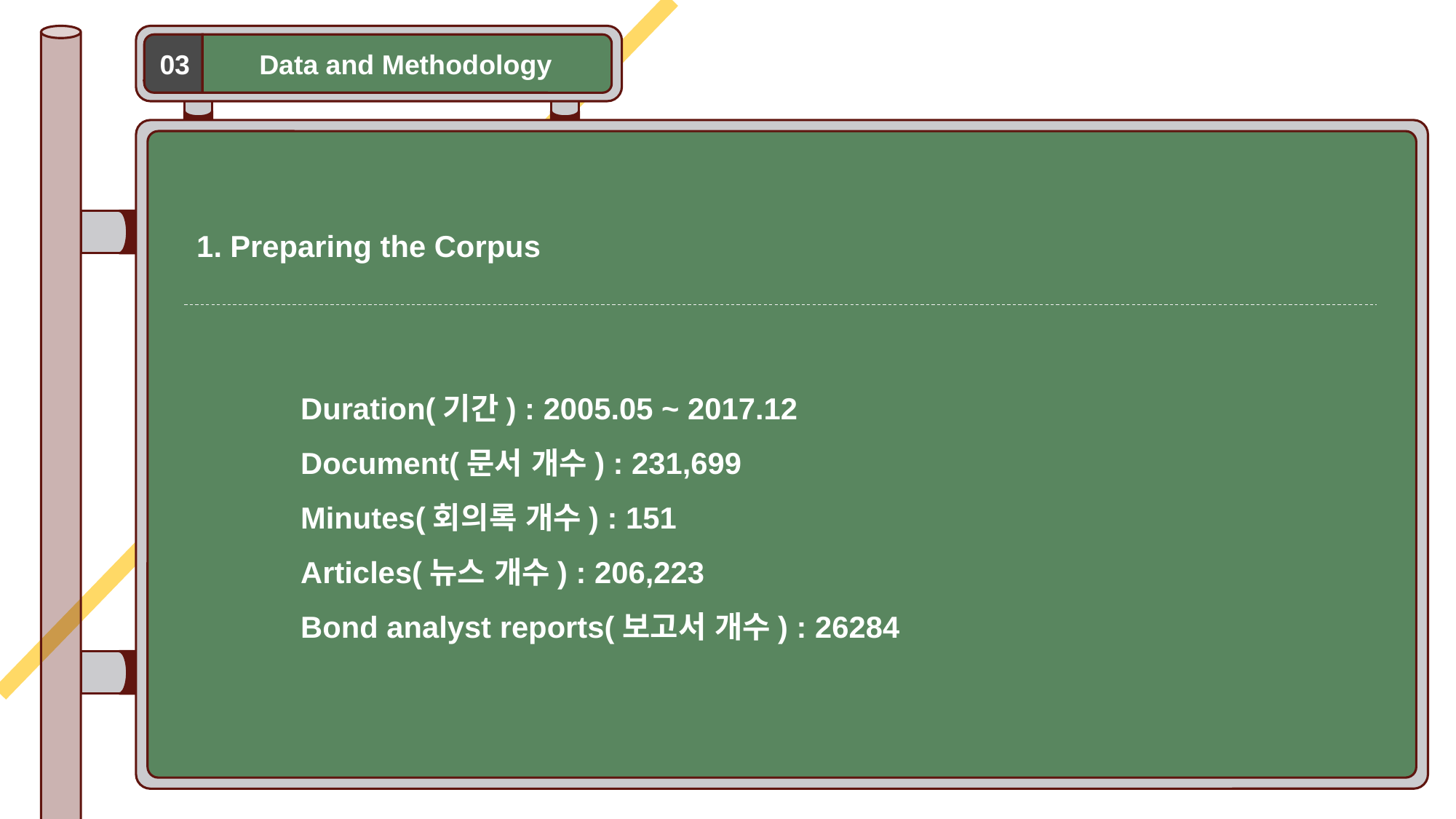

Data and Methodology

03
1. Preparing the Corpus
Duration(기간) : 2005.05 ~ 2017.12
Document(문서 개수) : 231,699
Minutes(회의록 개수) : 151
Articles(뉴스 개수) : 206,223
Bond analyst reports(보고서 개수) : 26284